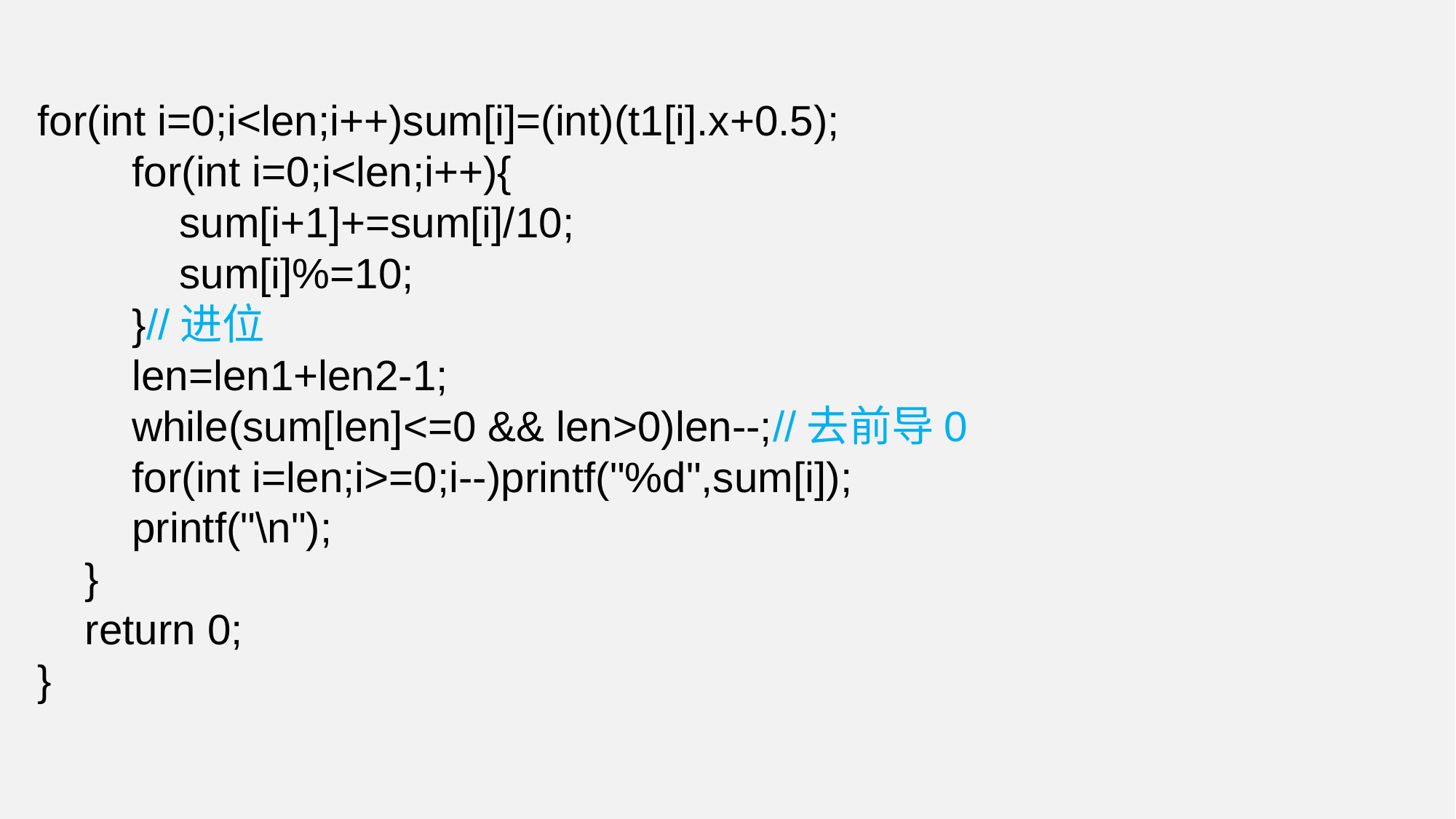

for(int i=0;i<len;i++)sum[i]=(int)(t1[i].x+0.5);
        for(int i=0;i<len;i++){
            sum[i+1]+=sum[i]/10;
            sum[i]%=10;
        }//进位
        len=len1+len2-1;
        while(sum[len]<=0 && len>0)len--;//去前导0
        for(int i=len;i>=0;i--)printf("%d",sum[i]);
        printf("\n");
    }
    return 0;
}